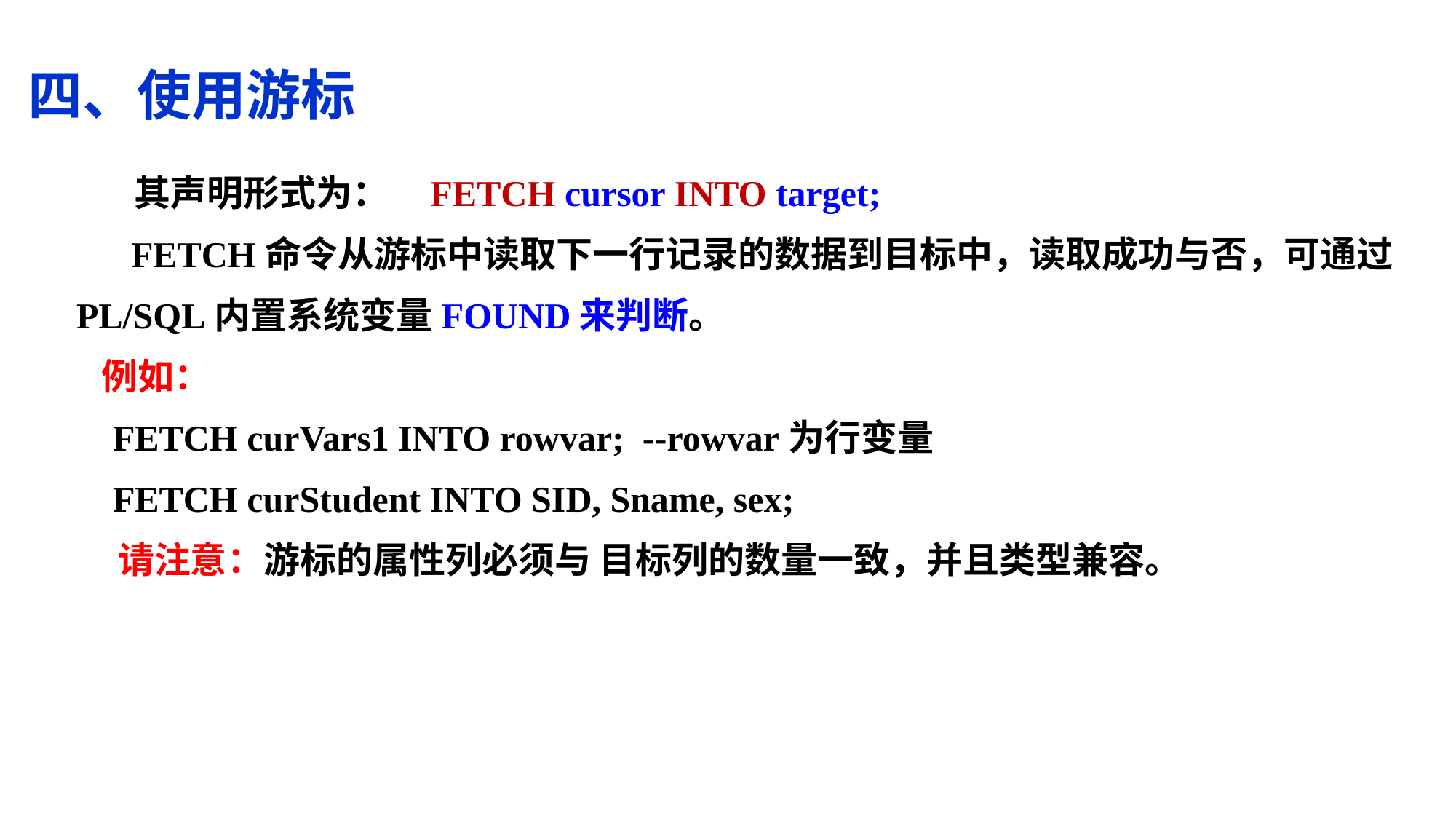

四、使用游标
      其声明形式为：    FETCH cursor INTO target;
      FETCH命令从游标中读取下一行记录的数据到目标中，读取成功与否，可通过PL/SQL内置系统变量FOUND来判断。
  例如：
    FETCH curVars1 INTO rowvar;  --rowvar为行变量
    FETCH curStudent INTO SID, Sname, sex;
    请注意：游标的属性列必须与 目标列的数量一致，并且类型兼容。